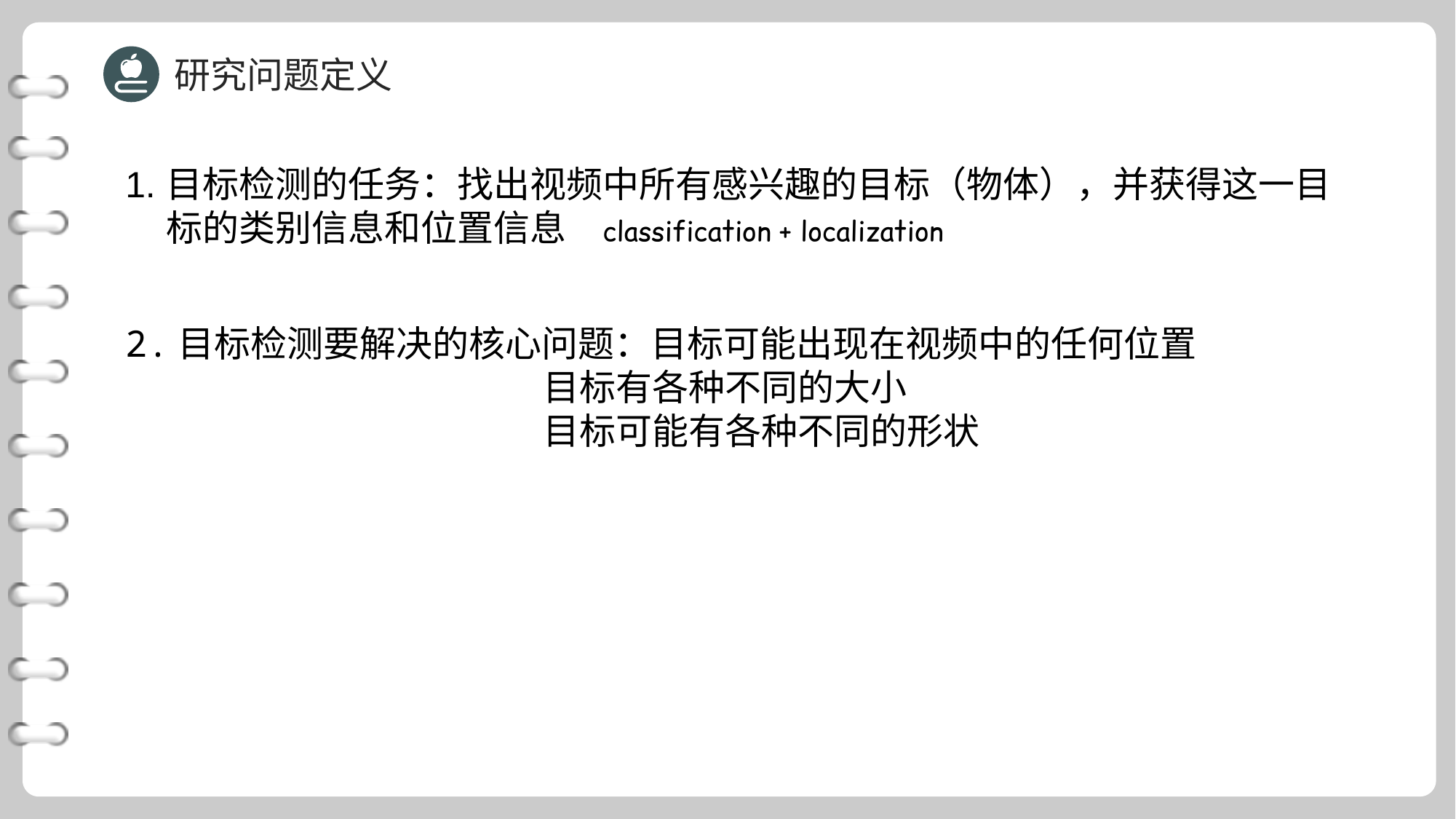

研究问题定义
目标检测的任务：找出视频中所有感兴趣的目标（物体），并获得这一目标的类别信息和位置信息	classification + localization
2.目标检测要解决的核心问题：目标可能出现在视频中的任何位置
			          目标有各种不同的大小
			          目标可能有各种不同的形状